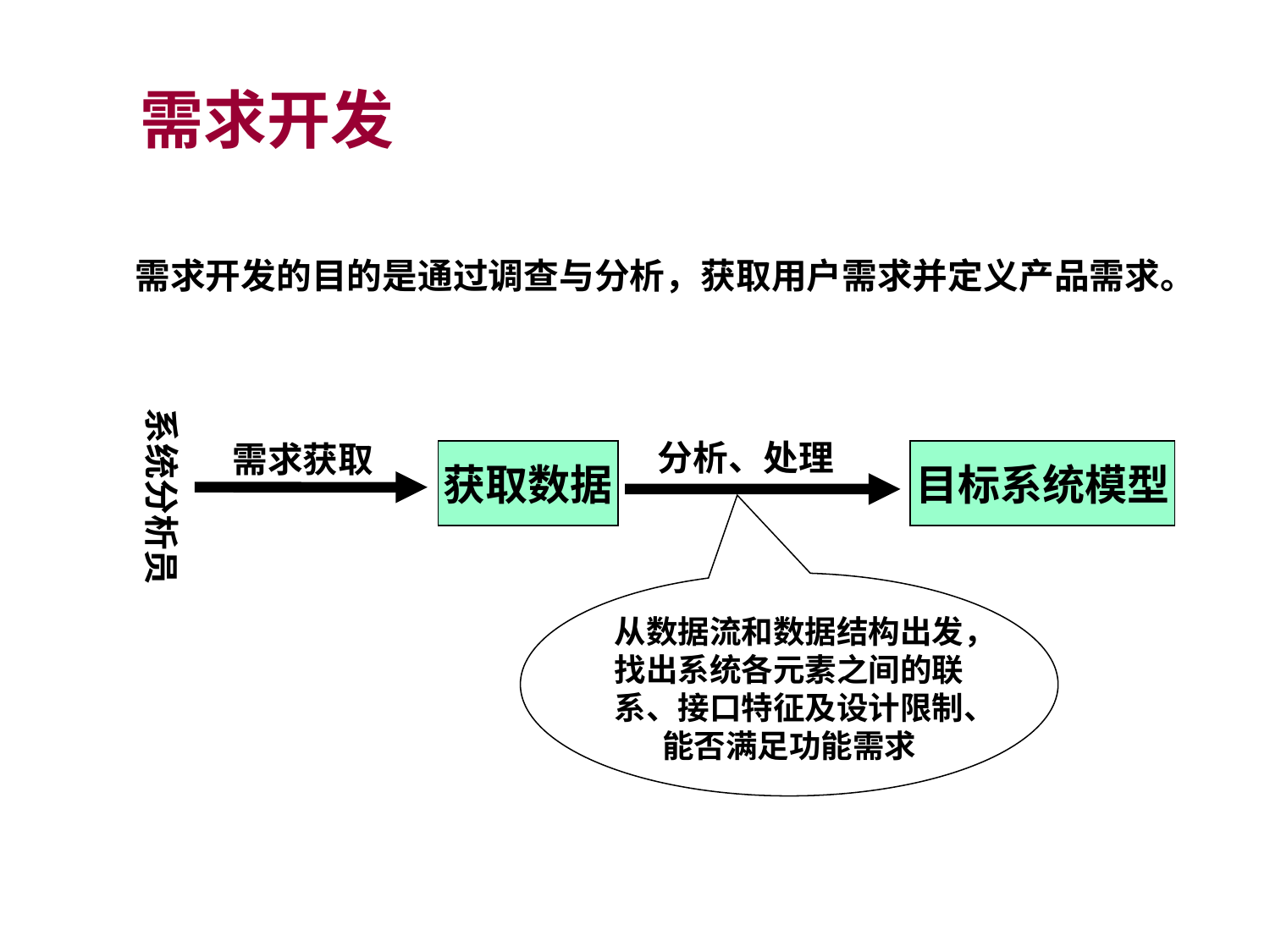

需求开发
需求开发的目的是通过调查与分析，获取用户需求并定义产品需求。
系统分析员
分析、处理
需求获取
获取数据
目标系统模型

从数据流和数据结构出发，找出系统各元素之间的联系、接口特征及设计限制、能否满足功能需求